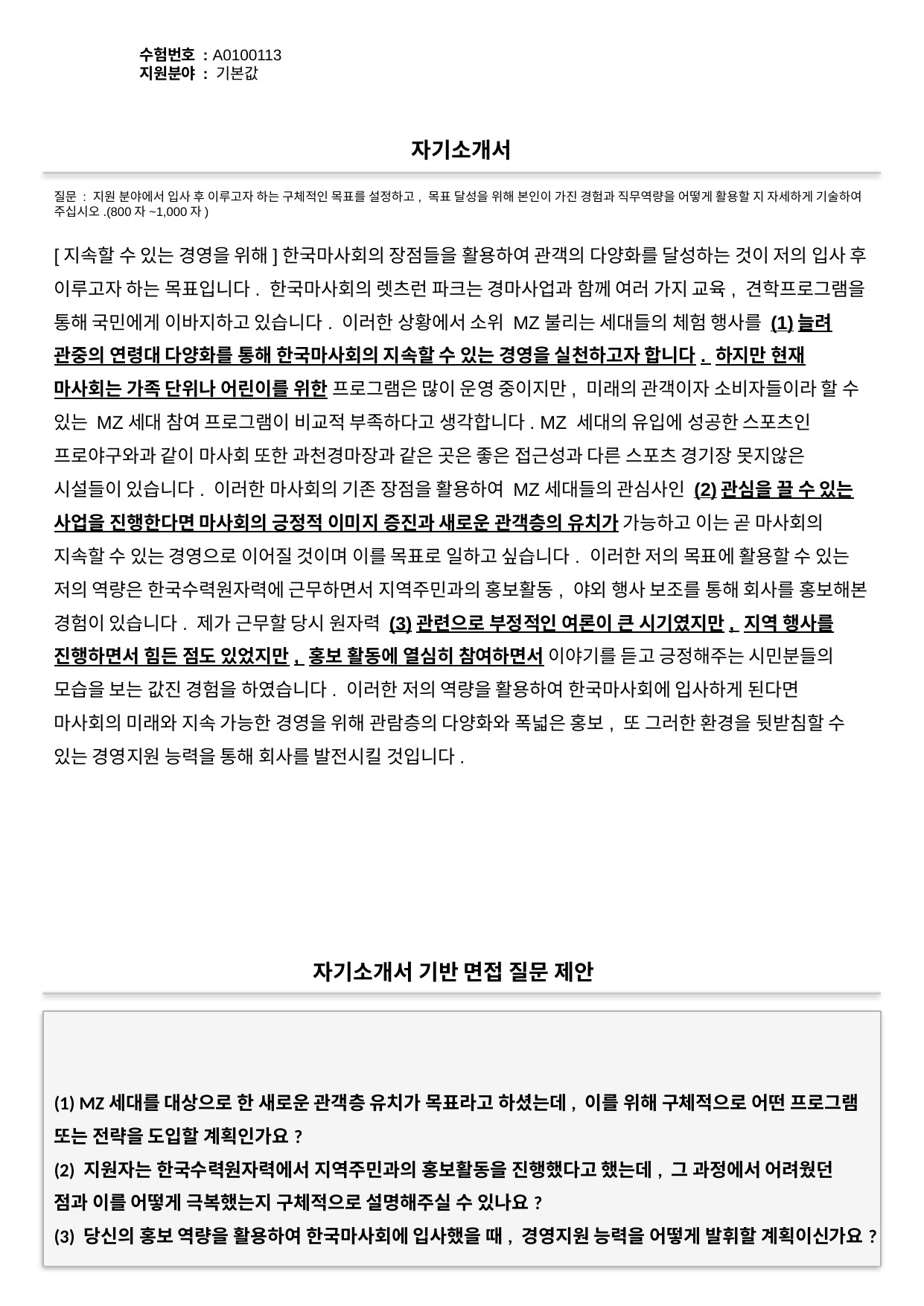

수험번호 : A0100113
지원분야 : 기본값
#

자기소개서

질문 : 지원 분야에서 입사 후 이루고자 하는 구체적인 목표를 설정하고, 목표 달성을 위해 본인이 가진 경험과 직무역량을 어떻게 활용할 지 자세하게 기술하여 주십시오.(800자~1,000자)

[지속할 수 있는 경영을 위해]한국마사회의 장점들을 활용하여 관객의 다양화를 달성하는 것이 저의 입사 후 이루고자 하는 목표입니다. 한국마사회의 렛츠런 파크는 경마사업과 함께 여러 가지 교육, 견학프로그램을 통해 국민에게 이바지하고 있습니다. 이러한 상황에서 소위 MZ불리는 세대들의 체험 행사를 (1)늘려 관중의 연령대 다양화를 통해 한국마사회의 지속할 수 있는 경영을 실천하고자 합니다. 하지만 현재 마사회는 가족 단위나 어린이를 위한 프로그램은 많이 운영 중이지만, 미래의 관객이자 소비자들이라 할 수 있는 MZ세대 참여 프로그램이 비교적 부족하다고 생각합니다. MZ 세대의 유입에 성공한 스포츠인 프로야구와과 같이 마사회 또한 과천경마장과 같은 곳은 좋은 접근성과 다른 스포츠 경기장 못지않은 시설들이 있습니다. 이러한 마사회의 기존 장점을 활용하여 MZ세대들의 관심사인 (2)관심을 끌 수 있는 사업을 진행한다면 마사회의 긍정적 이미지 증진과 새로운 관객층의 유치가 가능하고 이는 곧 마사회의 지속할 수 있는 경영으로 이어질 것이며 이를 목표로 일하고 싶습니다. 이러한 저의 목표에 활용할 수 있는 저의 역량은 한국수력원자력에 근무하면서 지역주민과의 홍보활동, 야외 행사 보조를 통해 회사를 홍보해본 경험이 있습니다. 제가 근무할 당시 원자력 (3)관련으로 부정적인 여론이 큰 시기였지만, 지역 행사를 진행하면서 힘든 점도 있었지만, 홍보 활동에 열심히 참여하면서 이야기를 듣고 긍정해주는 시민분들의 모습을 보는 값진 경험을 하였습니다. 이러한 저의 역량을 활용하여 한국마사회에 입사하게 된다면 마사회의 미래와 지속 가능한 경영을 위해 관람층의 다양화와 폭넓은 홍보, 또 그러한 환경을 뒷받침할 수 있는 경영지원 능력을 통해 회사를 발전시킬 것입니다.

자기소개서 기반 면접 질문 제안

(1) MZ세대를 대상으로 한 새로운 관객층 유치가 목표라고 하셨는데, 이를 위해 구체적으로 어떤 프로그램 또는 전략을 도입할 계획인가요?
(2) 지원자는 한국수력원자력에서 지역주민과의 홍보활동을 진행했다고 했는데, 그 과정에서 어려웠던 점과 이를 어떻게 극복했는지 구체적으로 설명해주실 수 있나요?
(3) 당신의 홍보 역량을 활용하여 한국마사회에 입사했을 때, 경영지원 능력을 어떻게 발휘할 계획이신가요?